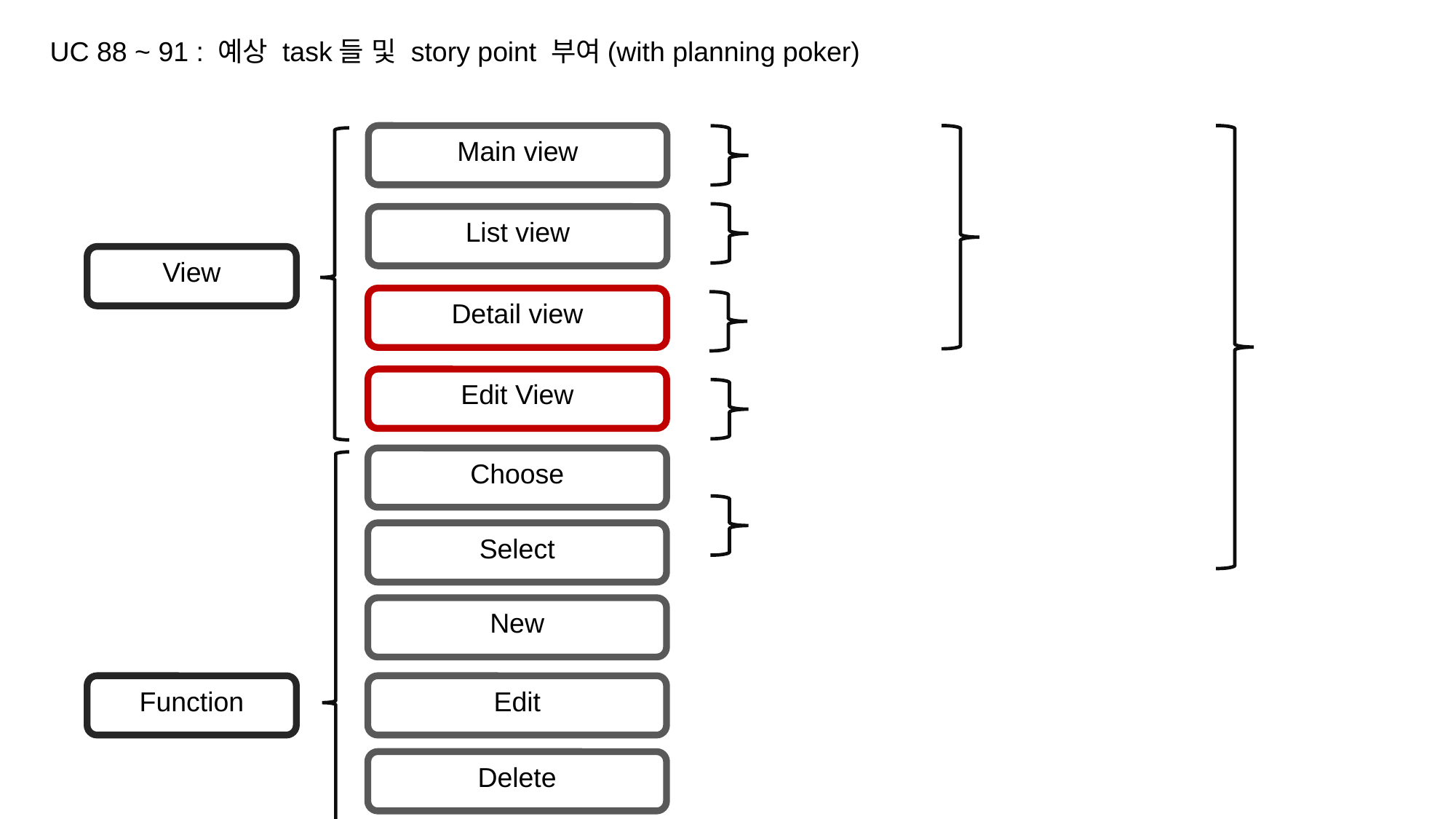

UC 88 ~ 91 : 예상 task들 및 story point 부여(with planning poker)

Main view

List view
View
Detail view

Edit View

Choose

Select
New
Function
Edit
Delete